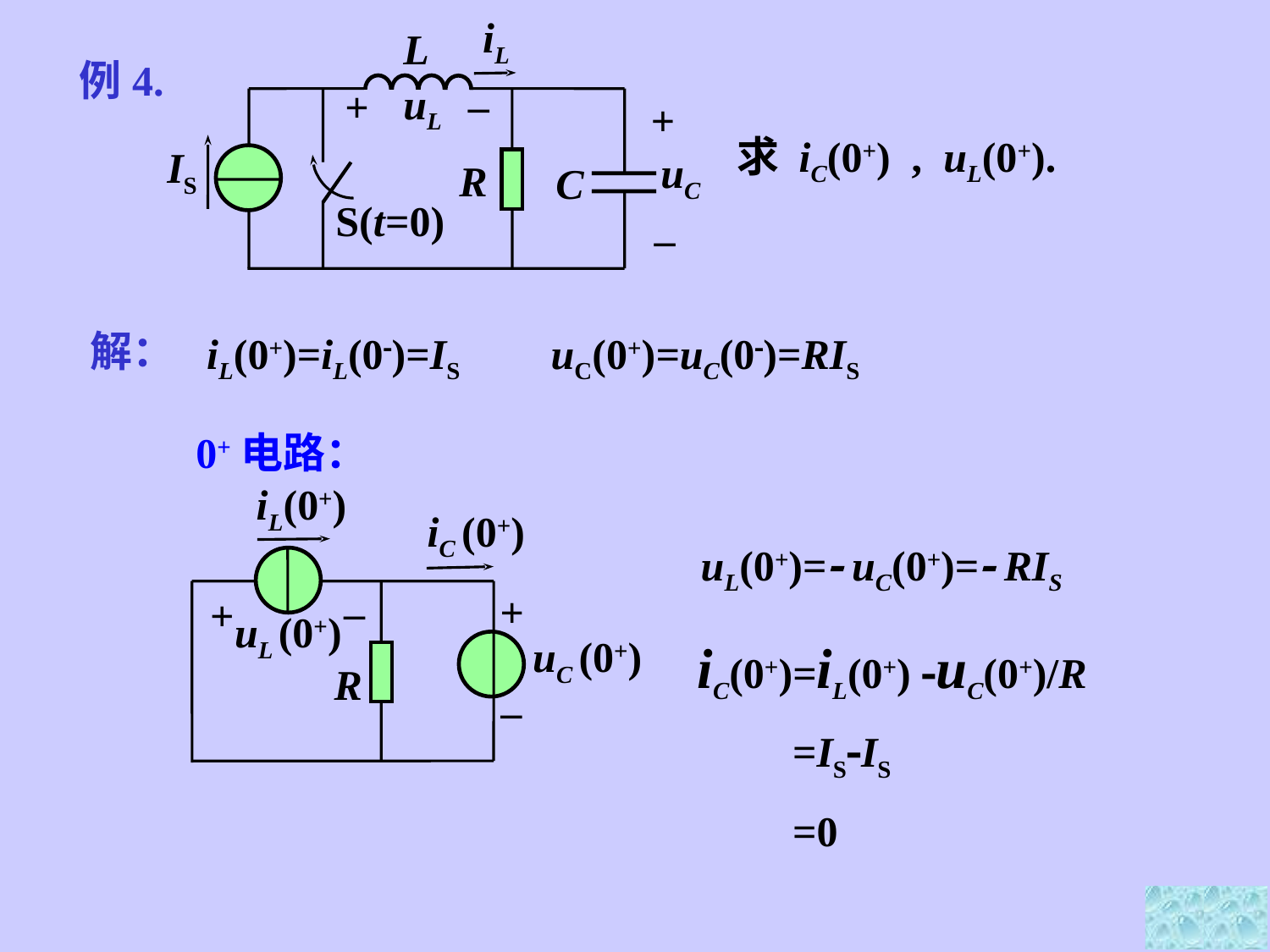

iL
L
–

+
uL

+

IS
uC

R

C

S(t=0)

–

例4.
求 iC(0+)  ,  uL(0+).
解：
iL(0+)=iL(0−)=IS
uC(0+)=uC(0−)=RIS
0+电路：
iL(0+)
iC (0+)

+
–

+
uL (0+)
uC (0+)

R
–

uL(0+)=− uC(0+)=− RIS
iC(0+)=iL(0+) −uC(0+)/R
         =IS−IS
         =0